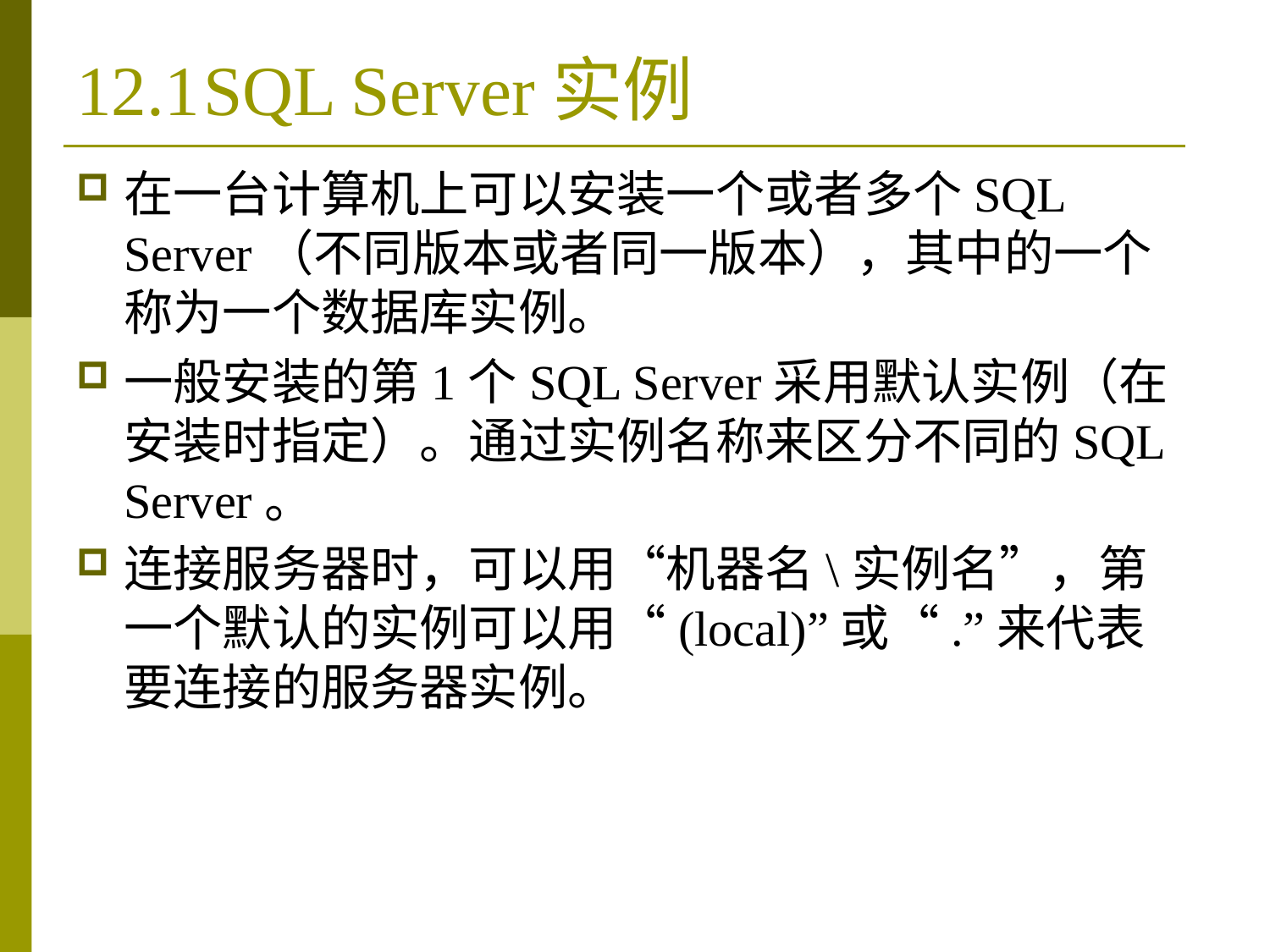

# 12.1	SQL Server实例
在一台计算机上可以安装一个或者多个SQL Server（不同版本或者同一版本），其中的一个称为一个数据库实例。
一般安装的第1个SQL Server采用默认实例（在安装时指定）。通过实例名称来区分不同的SQL Server。
连接服务器时，可以用“机器名\实例名”，第一个默认的实例可以用“(local)”或“.”来代表要连接的服务器实例。